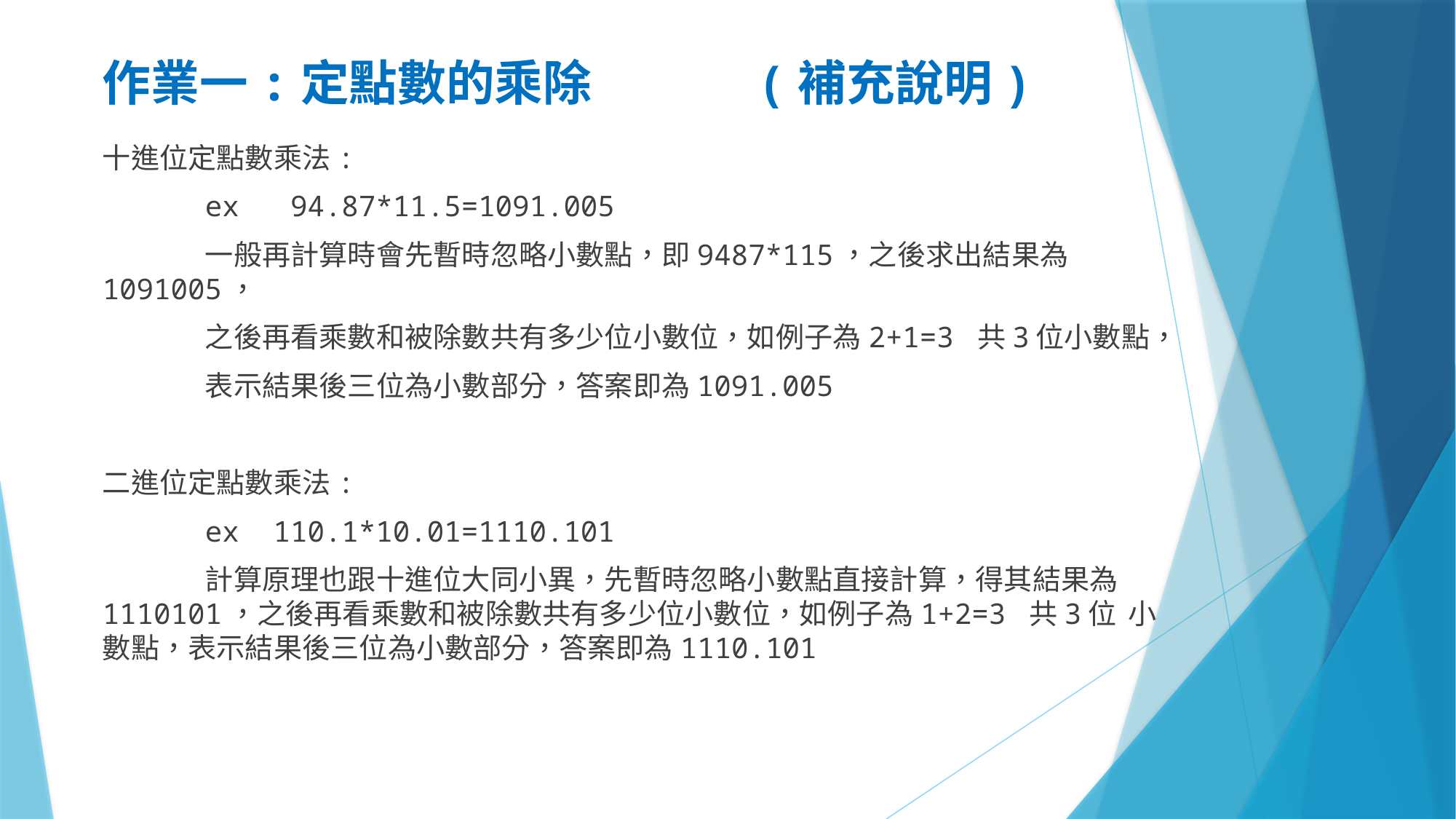

# 作業一:定點數的乘除		(補充說明)
十進位定點數乘法:
	ex   94.87*11.5=1091.005
	一般再計算時會先暫時忽略小數點，即9487*115，之後求出結果為1091005，
	之後再看乘數和被除數共有多少位小數位，如例子為2+1=3 共3位小數點，
	表示結果後三位為小數部分，答案即為1091.005

二進位定點數乘法:
	ex  110.1*10.01=1110.101
	計算原理也跟十進位大同小異，先暫時忽略小數點直接計算，得其結果為	1110101，之後再看乘數和被除數共有多少位小數位，如例子為1+2=3 共3位	小數點，表示結果後三位為小數部分，答案即為1110.101